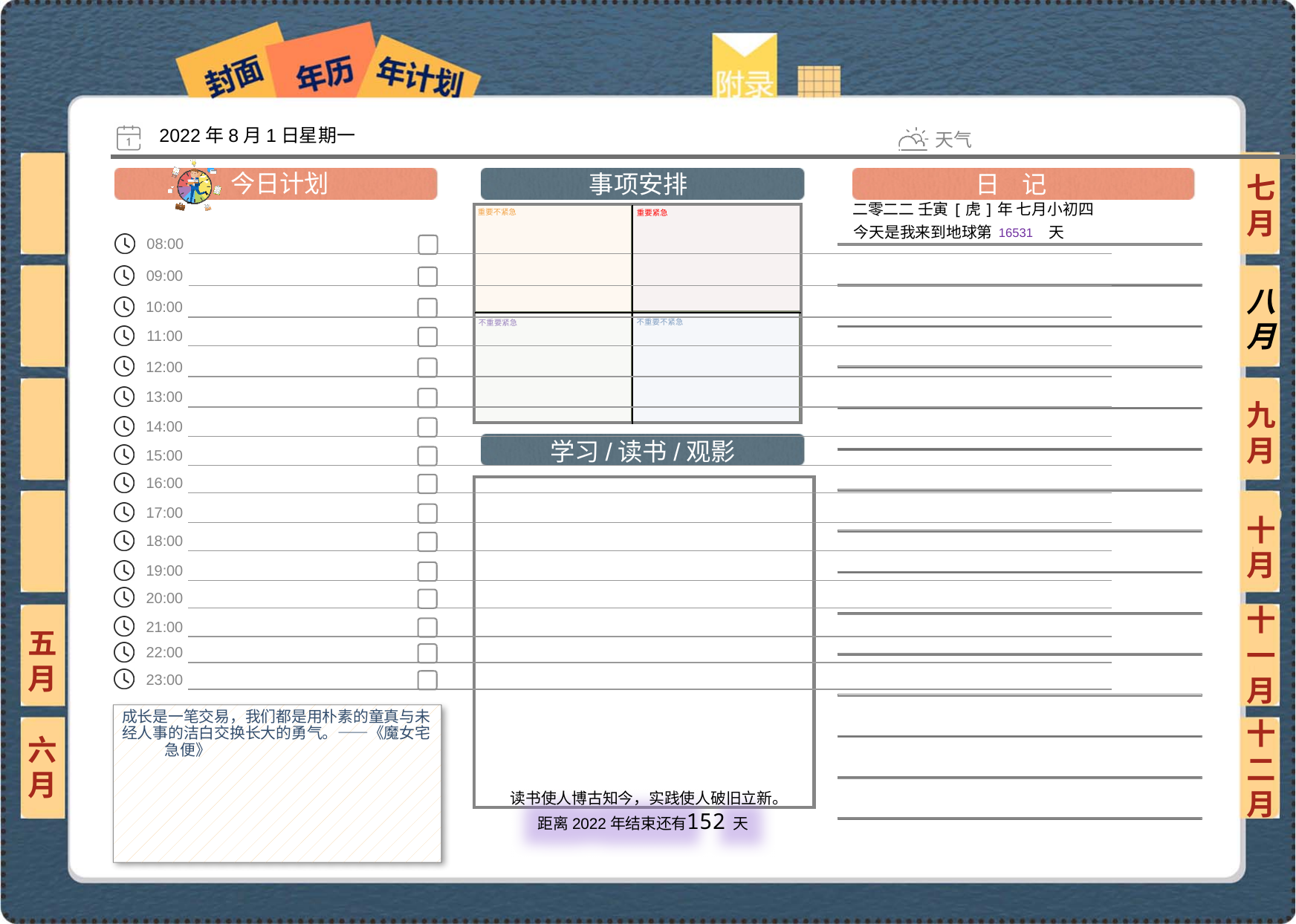

2022年8月1日星期一
七月
二零二二 壬寅[虎]年 七月小初四
16531
八月
九月
十月
十一月
五月
成长是一笔交易，我们都是用朴素的童真与未经人事的洁白交换长大的勇气。——《魔女宅急便》

六月
十二月
152
 读书使人博古知今，实践使人破旧立新。